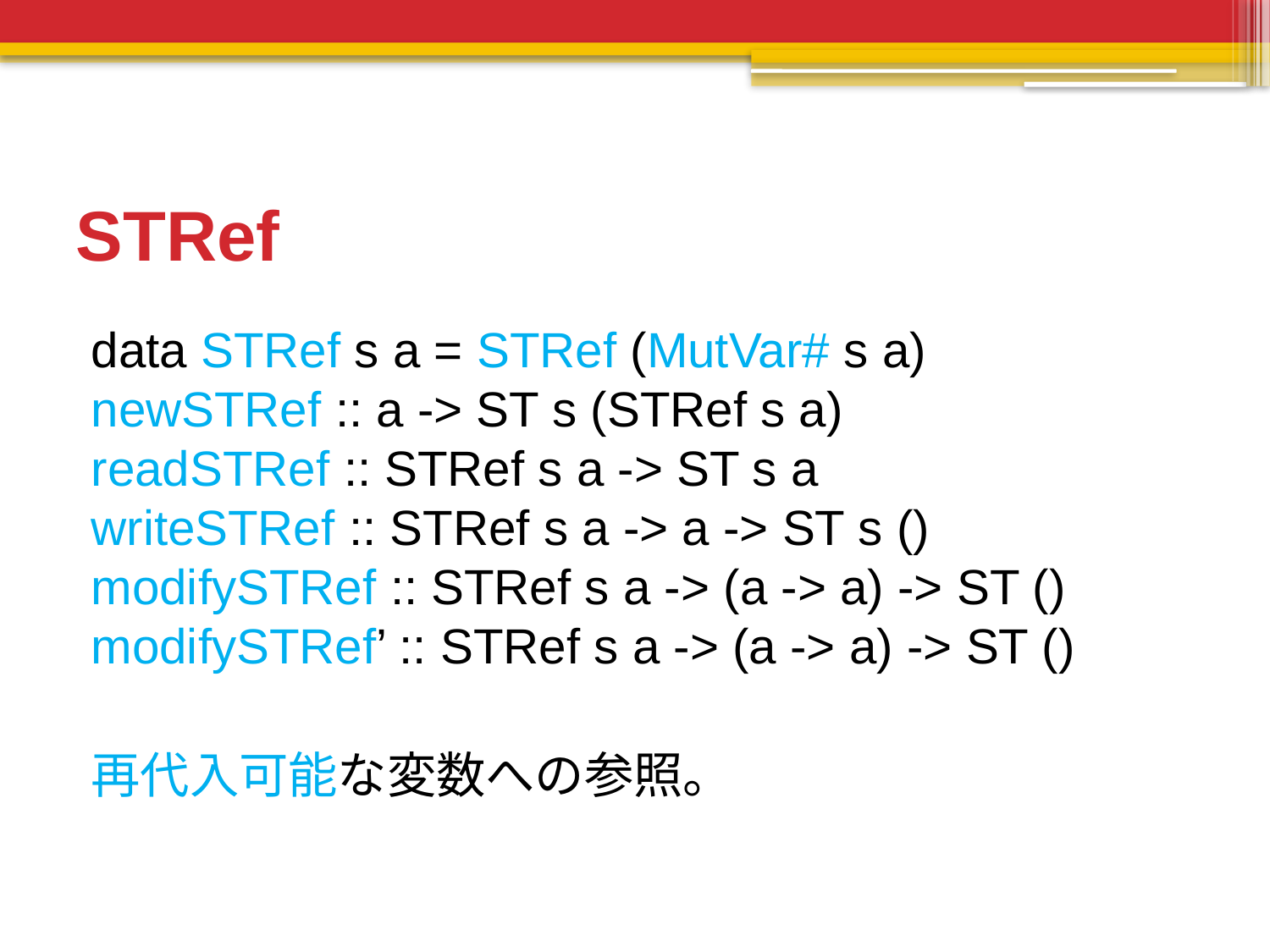

# STRef
data STRef s a = STRef (MutVar# s a)
newSTRef :: a -> ST s (STRef s a)
readSTRef :: STRef s a -> ST s a
writeSTRef :: STRef s a -> a -> ST s ()
modifySTRef :: STRef s a -> (a -> a) -> ST ()
modifySTRef’ :: STRef s a -> (a -> a) -> ST ()

再代入可能な変数への参照。